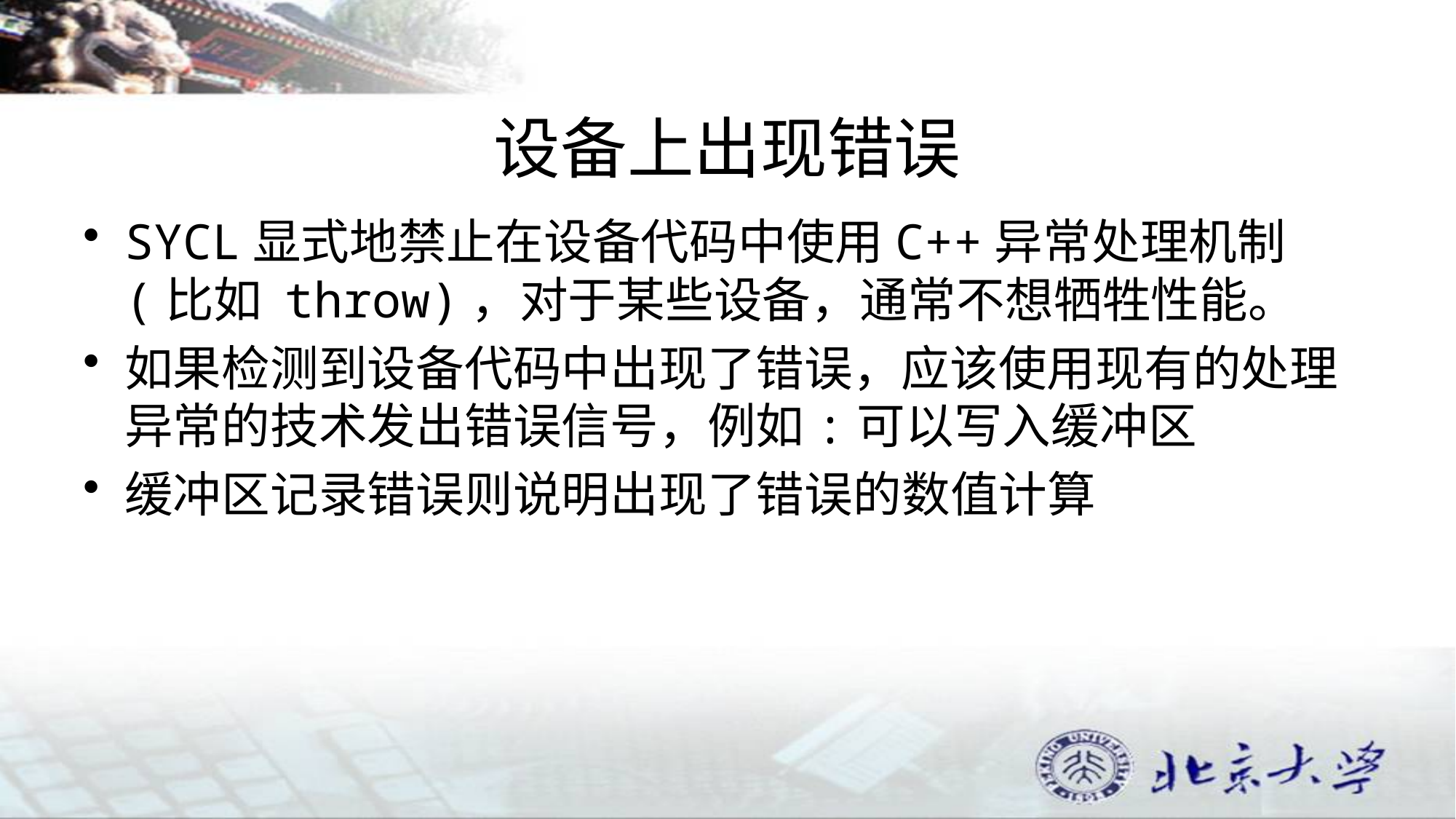

# 设备上出现错误
SYCL显式地禁止在设备代码中使用C++异常处理机制(比如 throw)，对于某些设备，通常不想牺牲性能。
如果检测到设备代码中出现了错误，应该使用现有的处理异常的技术发出错误信号，例如:可以写入缓冲区
缓冲区记录错误则说明出现了错误的数值计算